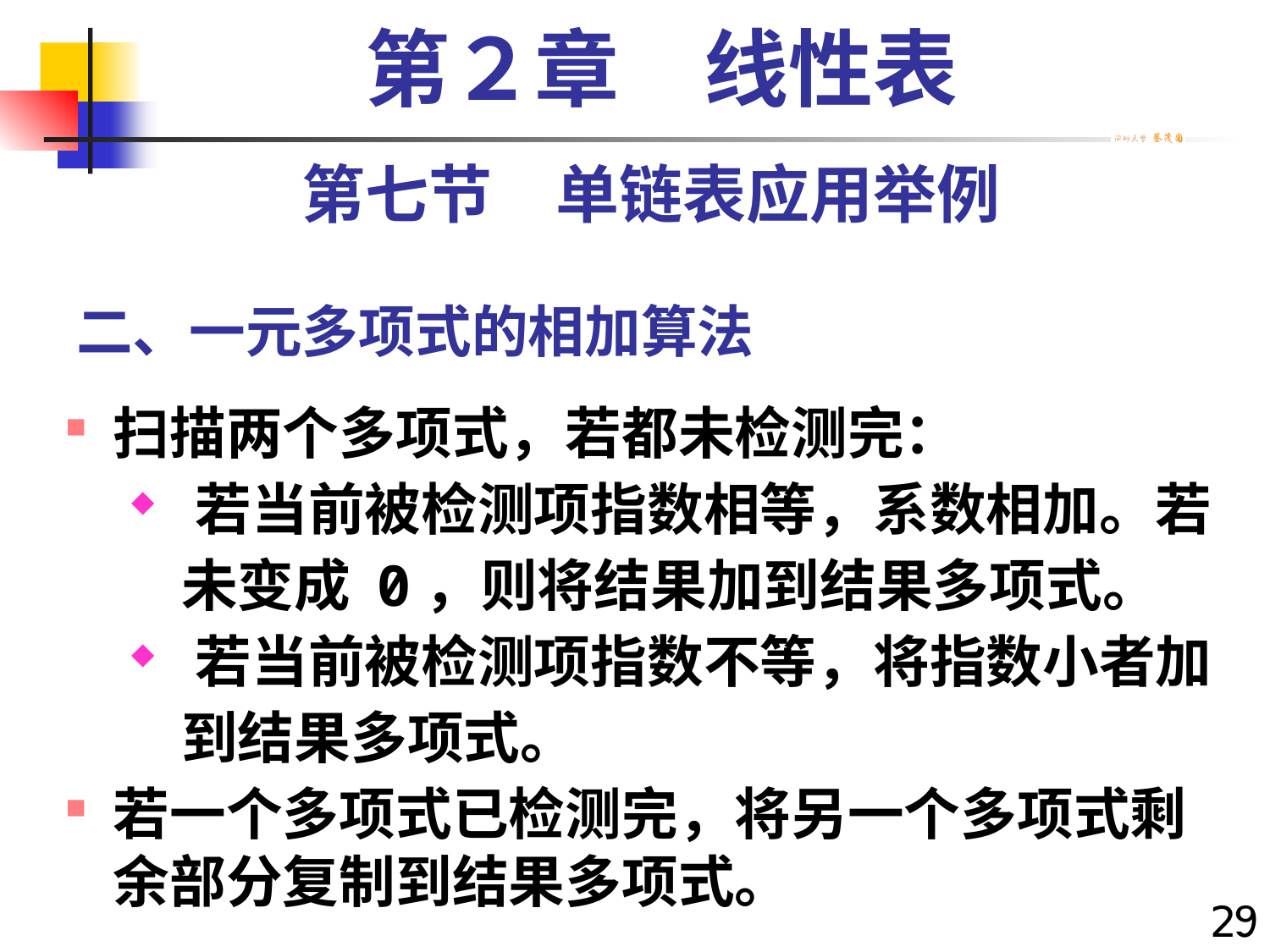

第２章　线性表
第七节　单链表应用举例
# 二、一元多项式的相加算法
扫描两个多项式，若都未检测完：
 若当前被检测项指数相等，系数相加。若
   未变成 0，则将结果加到结果多项式。
 若当前被检测项指数不等，将指数小者加
   到结果多项式。
若一个多项式已检测完，将另一个多项式剩余部分复制到结果多项式。
29